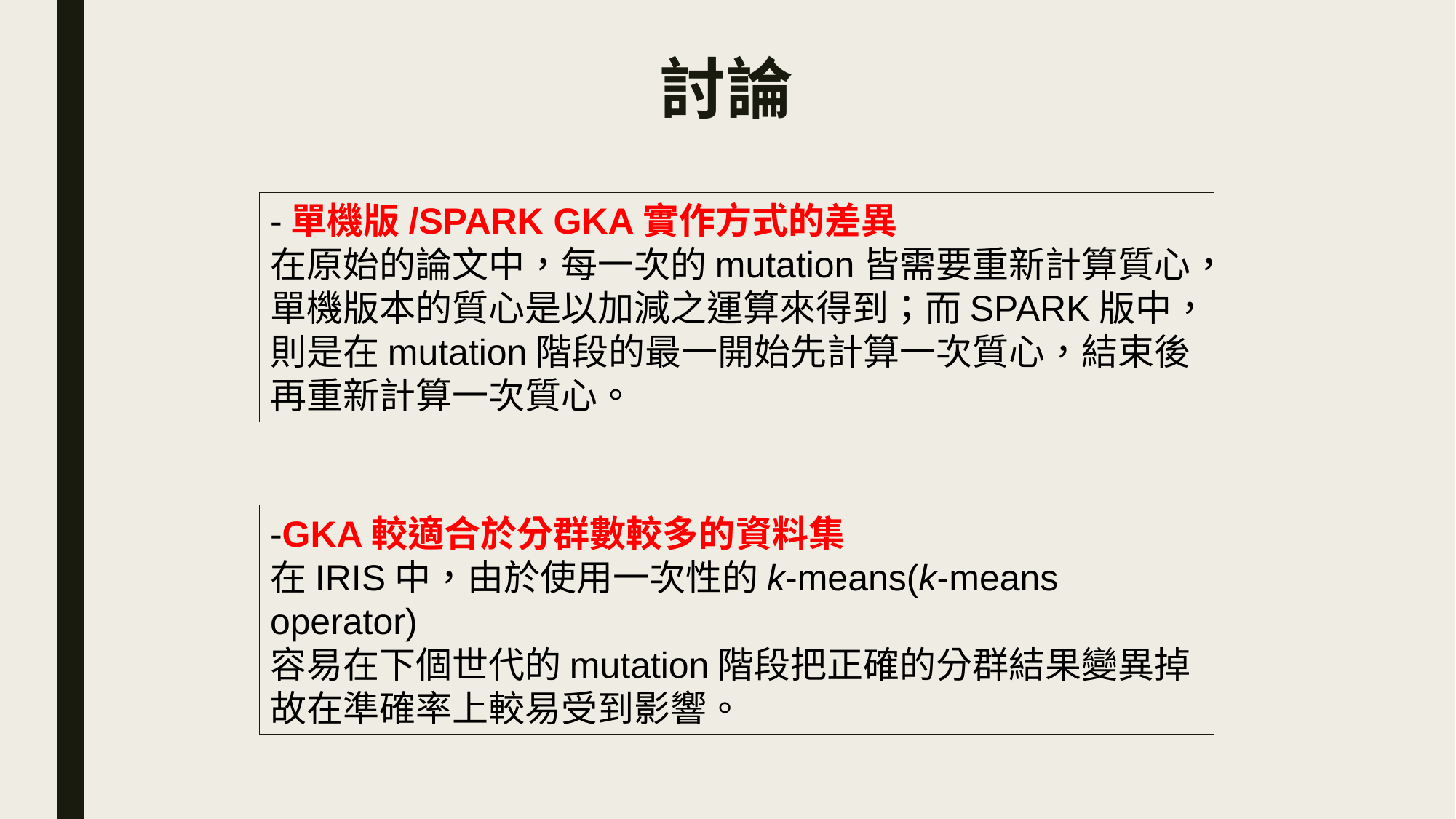

# 討論
-單機版/SPARK GKA實作方式的差異
在原始的論文中，每一次的mutation皆需要重新計算質心，單機版本的質心是以加減之運算來得到；而SPARK版中，則是在mutation階段的最一開始先計算一次質心，結束後再重新計算一次質心。
-GKA較適合於分群數較多的資料集
在IRIS中，由於使用一次性的k-means(k-means operator)
容易在下個世代的mutation階段把正確的分群結果變異掉
故在準確率上較易受到影響。